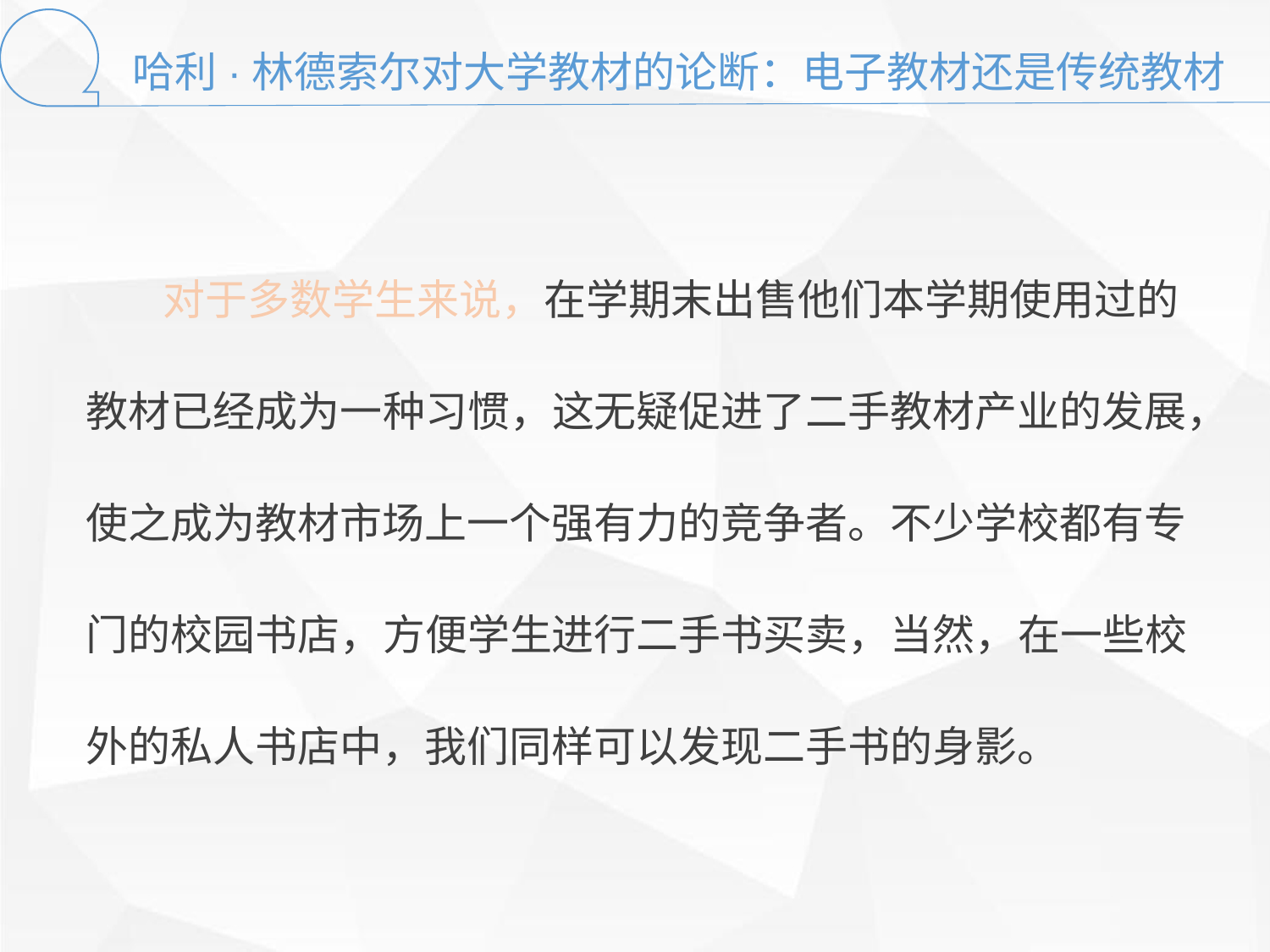

哈利·林德索尔对大学教材的论断：电子教材还是传统教材
       对于多数学生来说，在学期末出售他们本学期使用过的教材已经成为一种习惯，这无疑促进了二手教材产业的发展，使之成为教材市场上一个强有力的竞争者。不少学校都有专门的校园书店，方便学生进行二手书买卖，当然，在一些校外的私人书店中，我们同样可以发现二手书的身影。